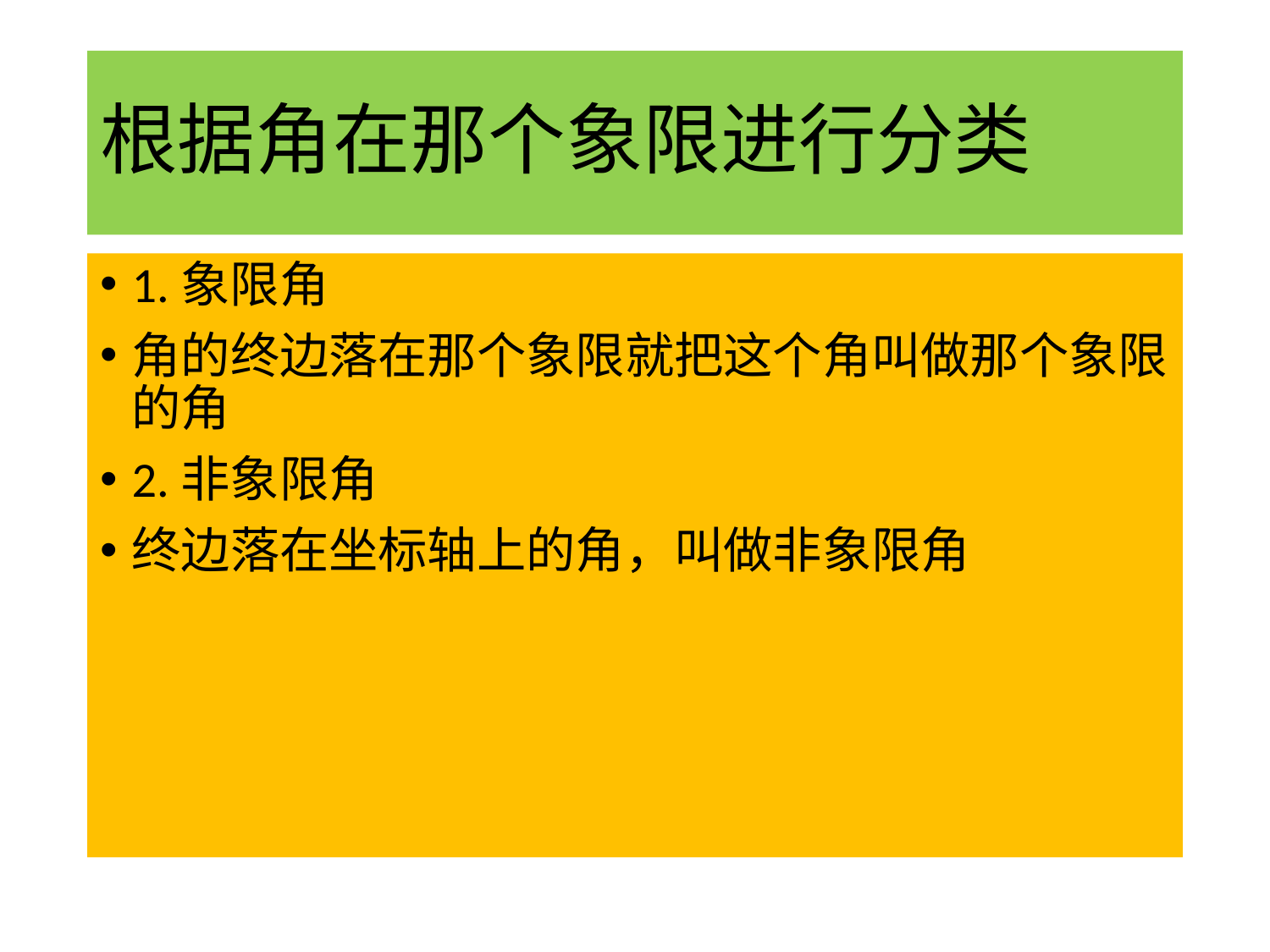

# 根据角在那个象限进行分类
1.象限角
角的终边落在那个象限就把这个角叫做那个象限的角
2.非象限角
终边落在坐标轴上的角，叫做非象限角